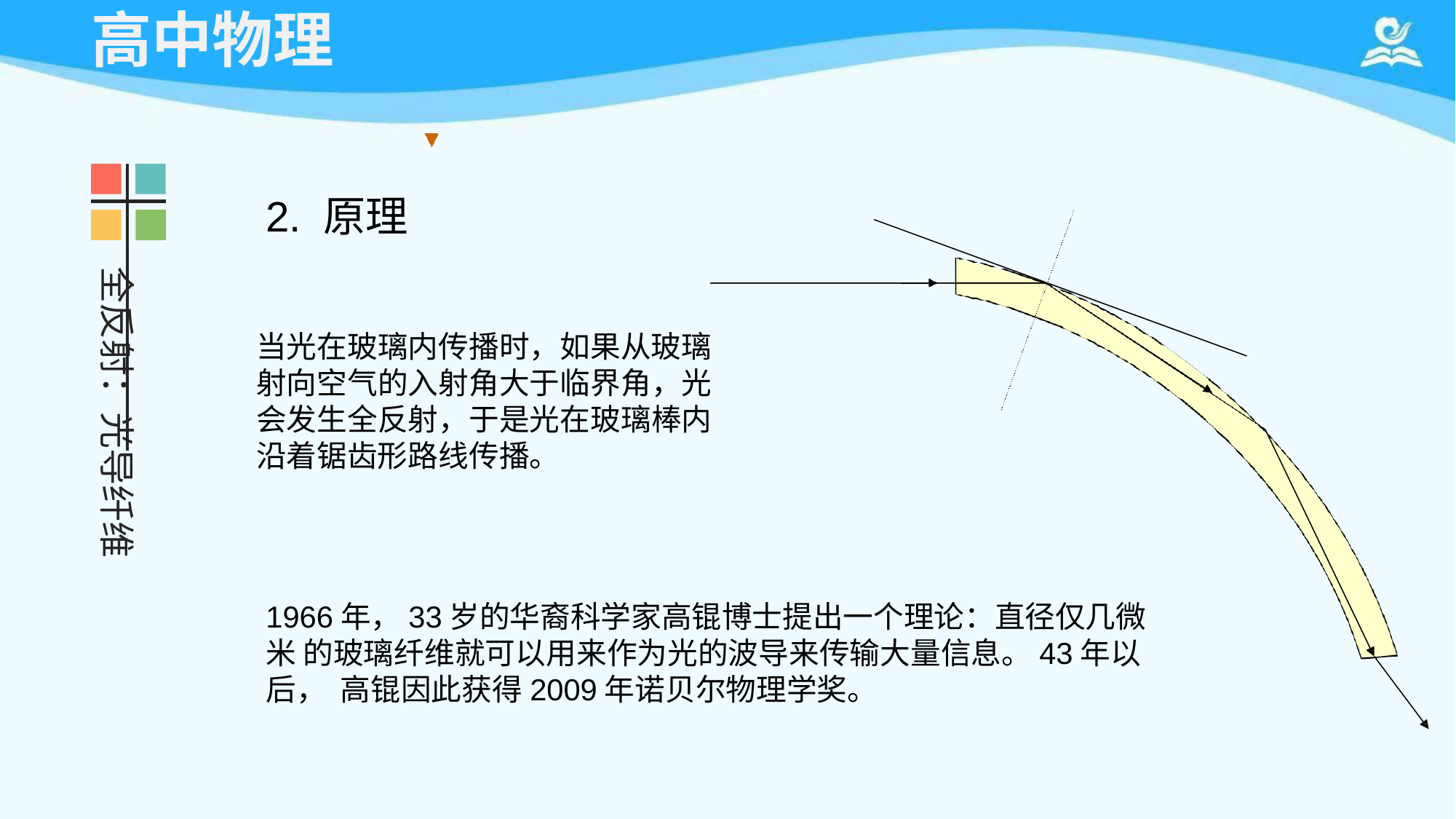

# 高中物理

2. 原理

当光在玻璃内传播时，如果从玻璃 射向空气的入射角大于临界角，光 会发生全反射，于是光在玻璃棒内 沿着锯齿形路线传播。

全反射：光导纤维

1966年，33岁的华裔科学家高锟博士提出一个理论：直径仅几微米 的玻璃纤维就可以用来作为光的波导来传输大量信息。43年以后，  高锟因此获得2009年诺贝尔物理学奖。